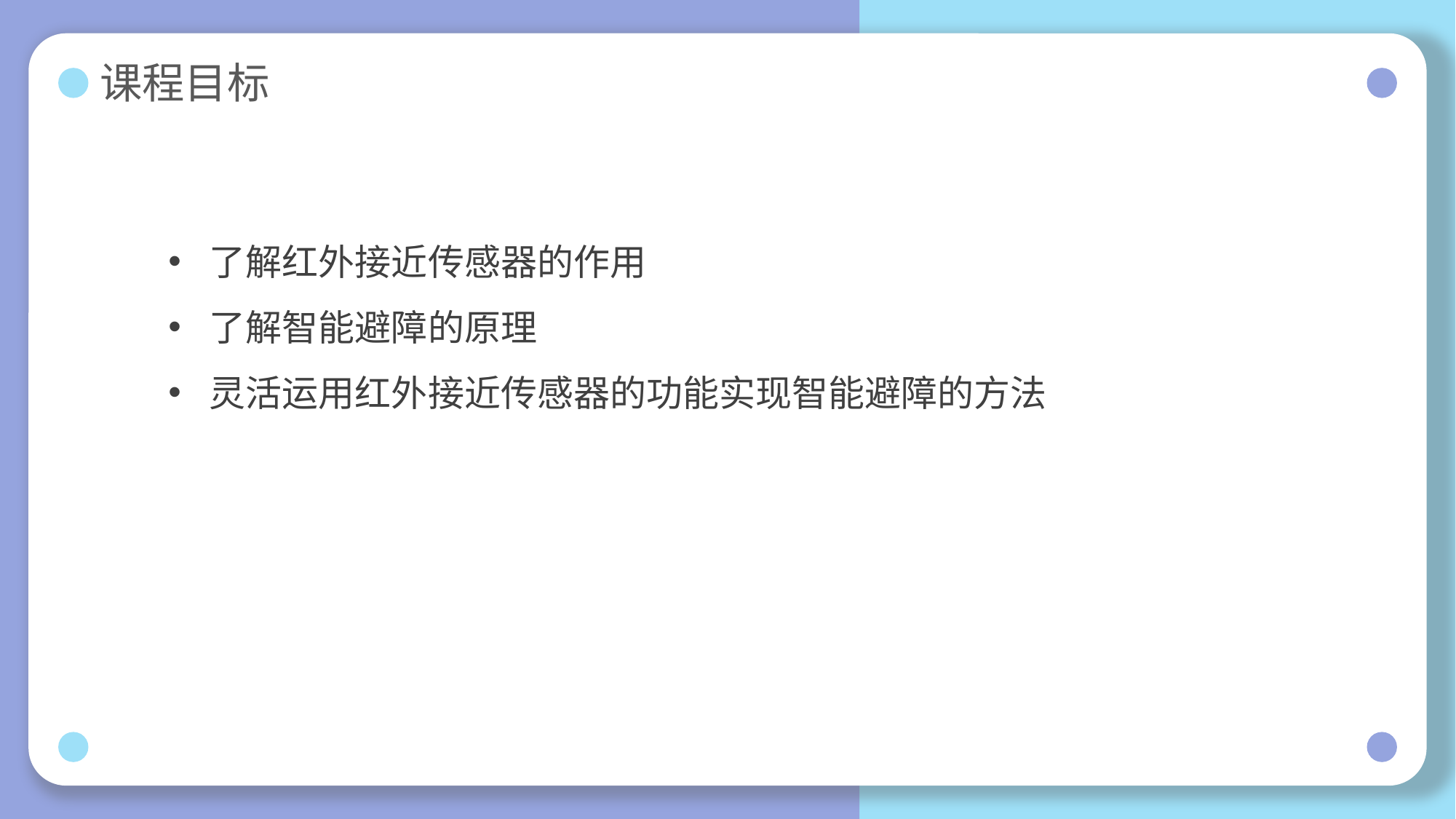

# 课程目标
了解红外接近传感器的作用
了解智能避障的原理
灵活运用红外接近传感器的功能实现智能避障的方法